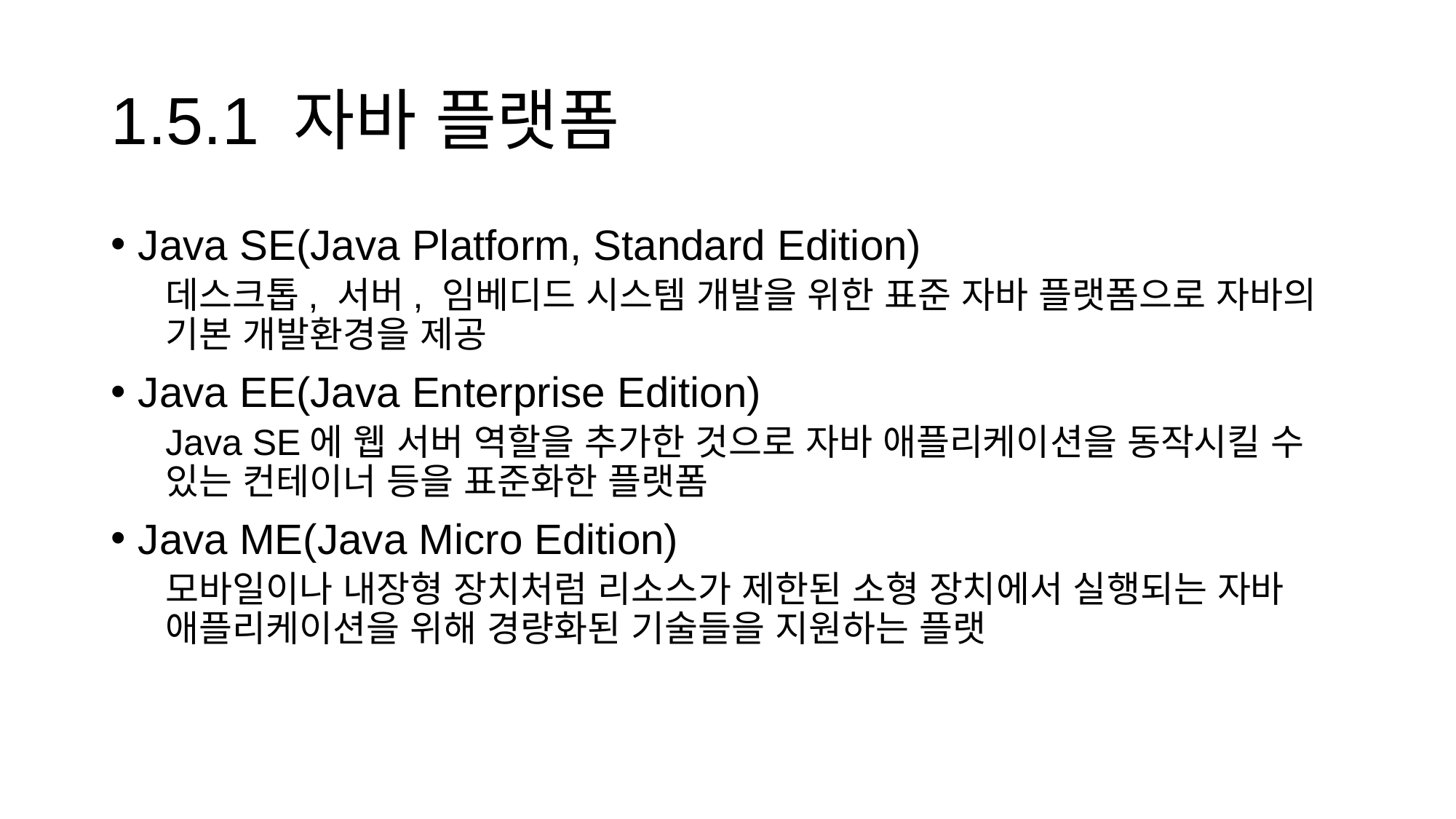

# 1.5.1 자바 플랫폼
Java SE(Java Platform, Standard Edition)
데스크톱, 서버, 임베디드 시스템 개발을 위한 표준 자바 플랫폼으로 자바의 기본 개발환경을 제공
Java EE(Java Enterprise Edition)
Java SE에 웹 서버 역할을 추가한 것으로 자바 애플리케이션을 동작시킬 수 있는 컨테이너 등을 표준화한 플랫폼
Java ME(Java Micro Edition)
모바일이나 내장형 장치처럼 리소스가 제한된 소형 장치에서 실행되는 자바 애플리케이션을 위해 경량화된 기술들을 지원하는 플랫